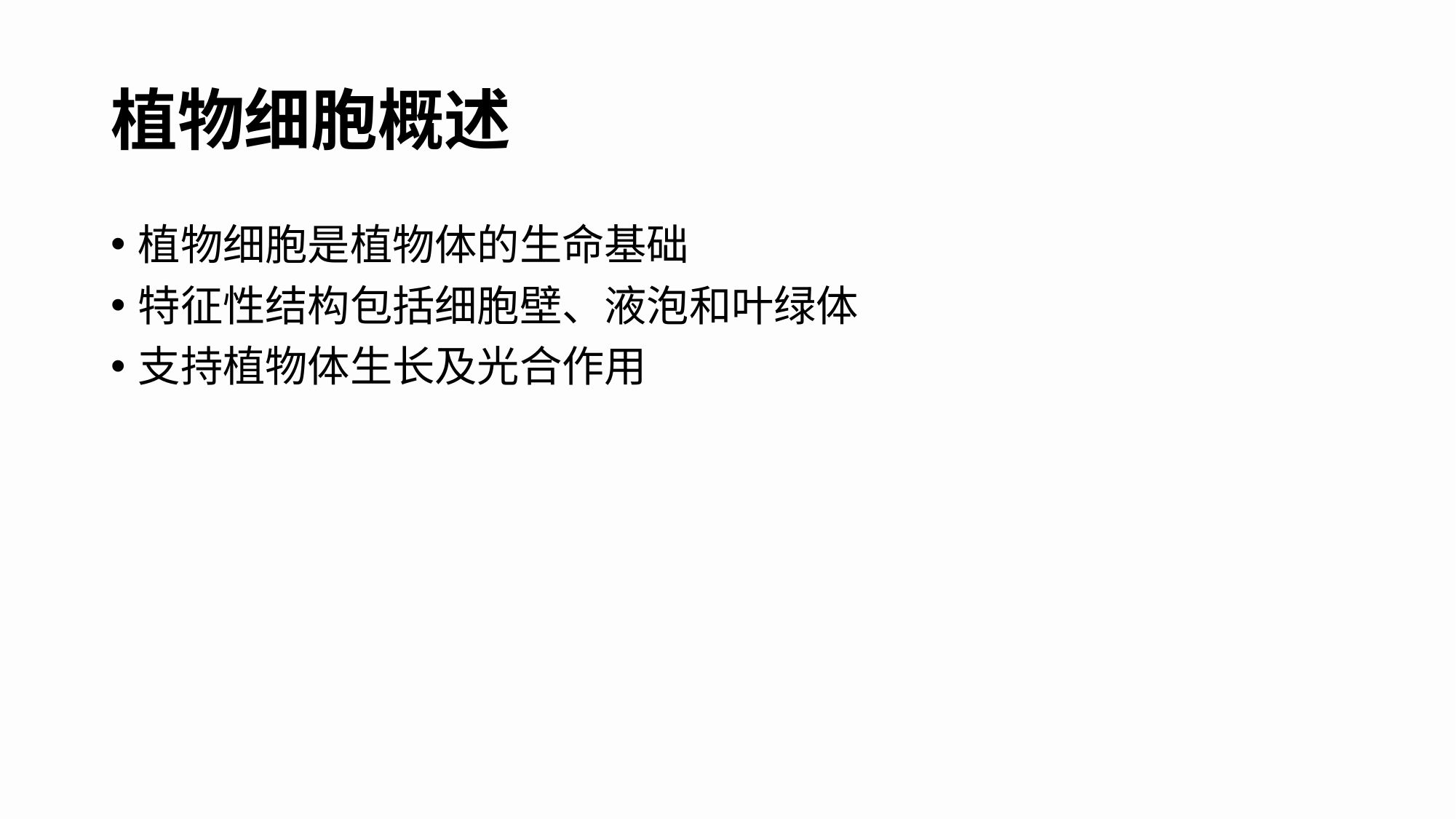

# 植物细胞概述
植物细胞是植物体的生命基础
特征性结构包括细胞壁、液泡和叶绿体
支持植物体生长及光合作用